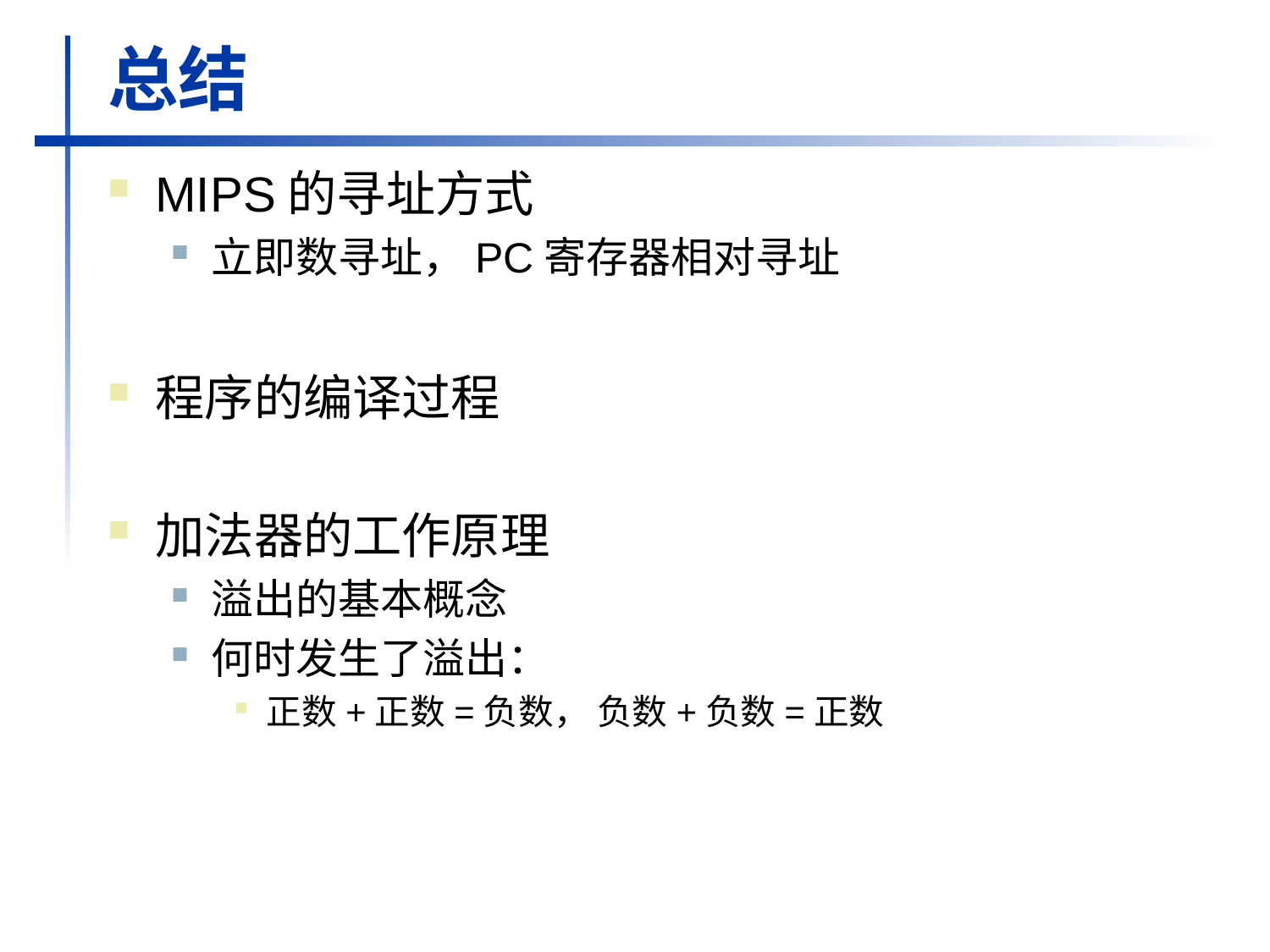

# 总结
MIPS的寻址方式
立即数寻址，PC寄存器相对寻址

程序的编译过程

加法器的工作原理
溢出的基本概念
何时发生了溢出：
正数+正数=负数， 负数+负数=正数